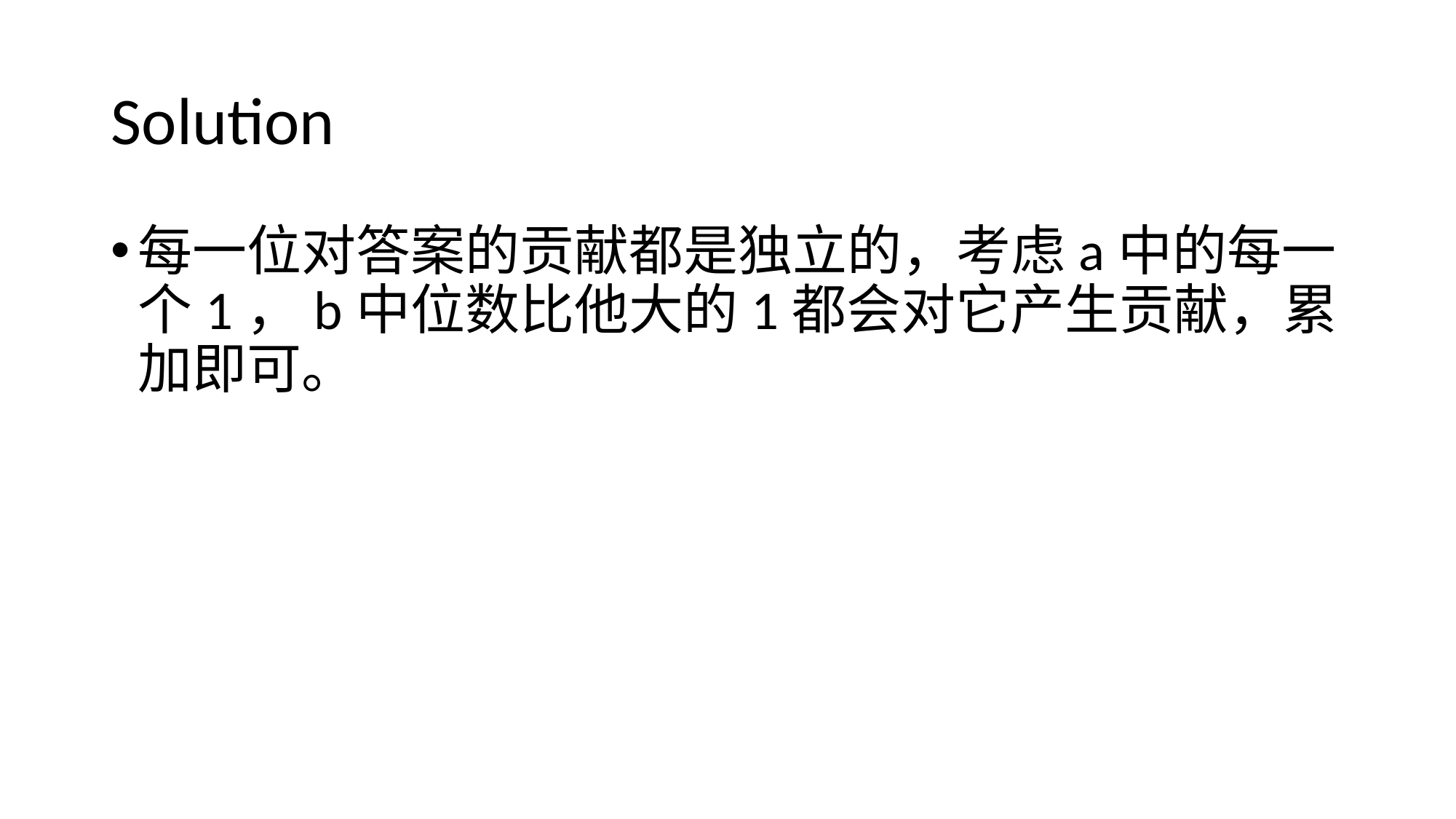

# Solution
每一位对答案的贡献都是独立的，考虑a中的每一个1，b中位数比他大的1都会对它产生贡献，累加即可。